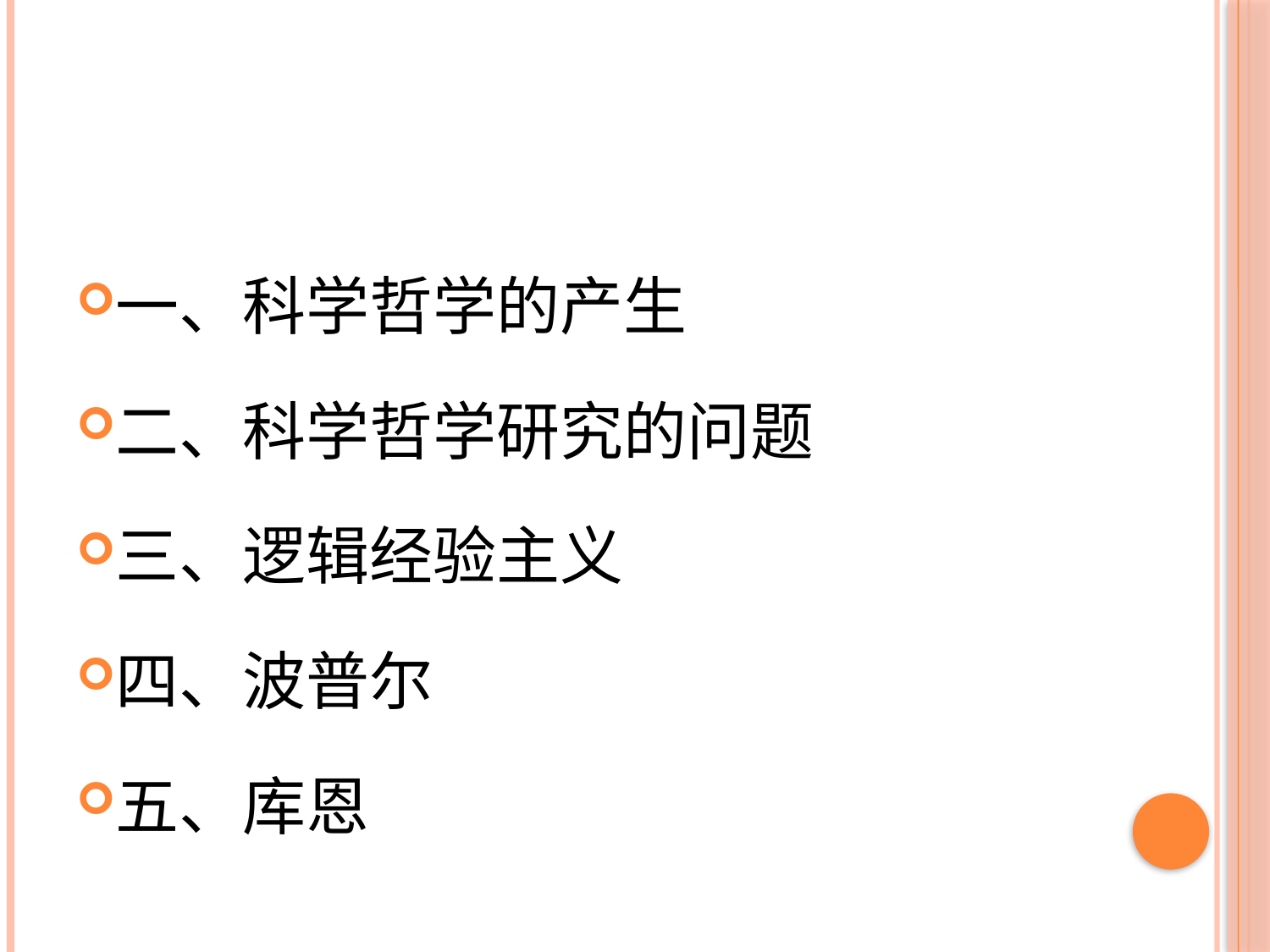

#
一、科学哲学的产生
二、科学哲学研究的问题
三、逻辑经验主义
四、波普尔
五、库恩